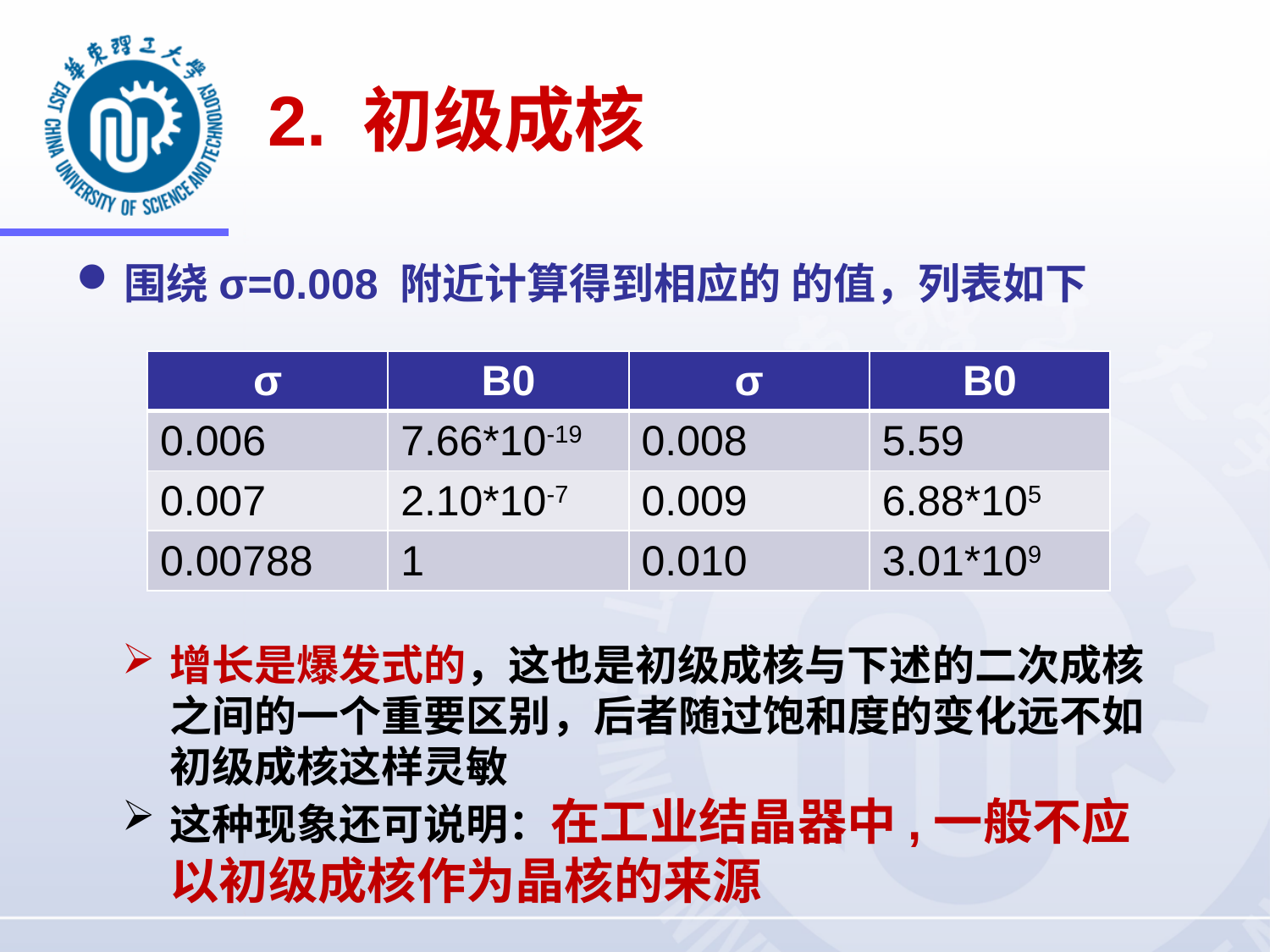

# 2. 初级成核
围绕σ=0.008 附近计算得到相应的 的值，列表如下

| σ | B0 | σ | B0 |
| --- | --- | --- | --- |
| 0.006 | 7.66\*10-19 | 0.008 | 5.59 |
| 0.007 | 2.10\*10-7 | 0.009 | 6.88\*105 |
| 0.00788 | 1 | 0.010 | 3.01\*109 |
增长是爆发式的，这也是初级成核与下述的二次成核之间的一个重要区别，后者随过饱和度的变化远不如初级成核这样灵敏
这种现象还可说明：在工业结晶器中,一般不应以初级成核作为晶核的来源